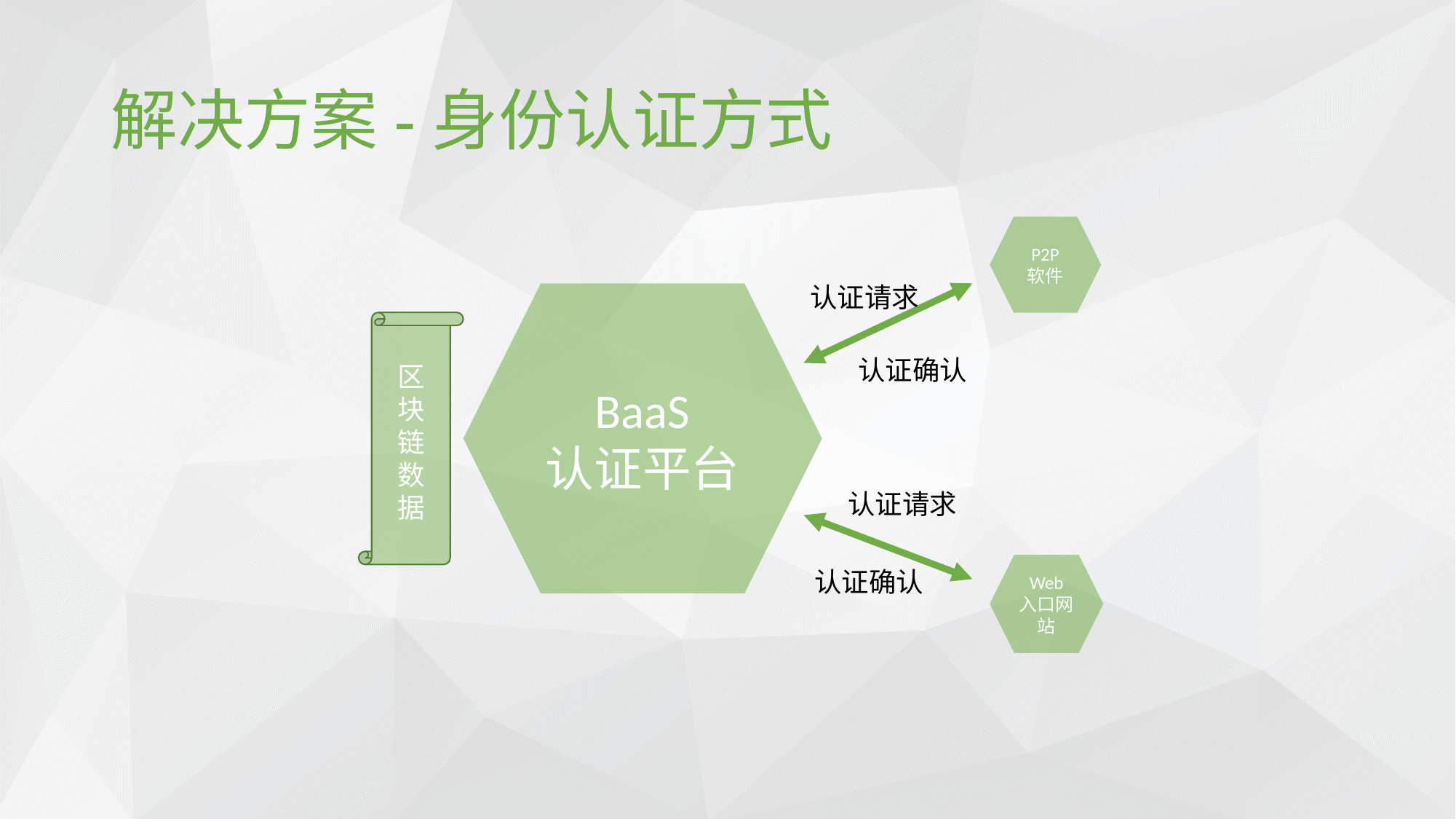

# 解决方案-身份认证方式
P2P
软件
认证请求
BaaS
认证平台
区
块
链
数
据
认证确认
认证请求
Web
入口网站
认证确认